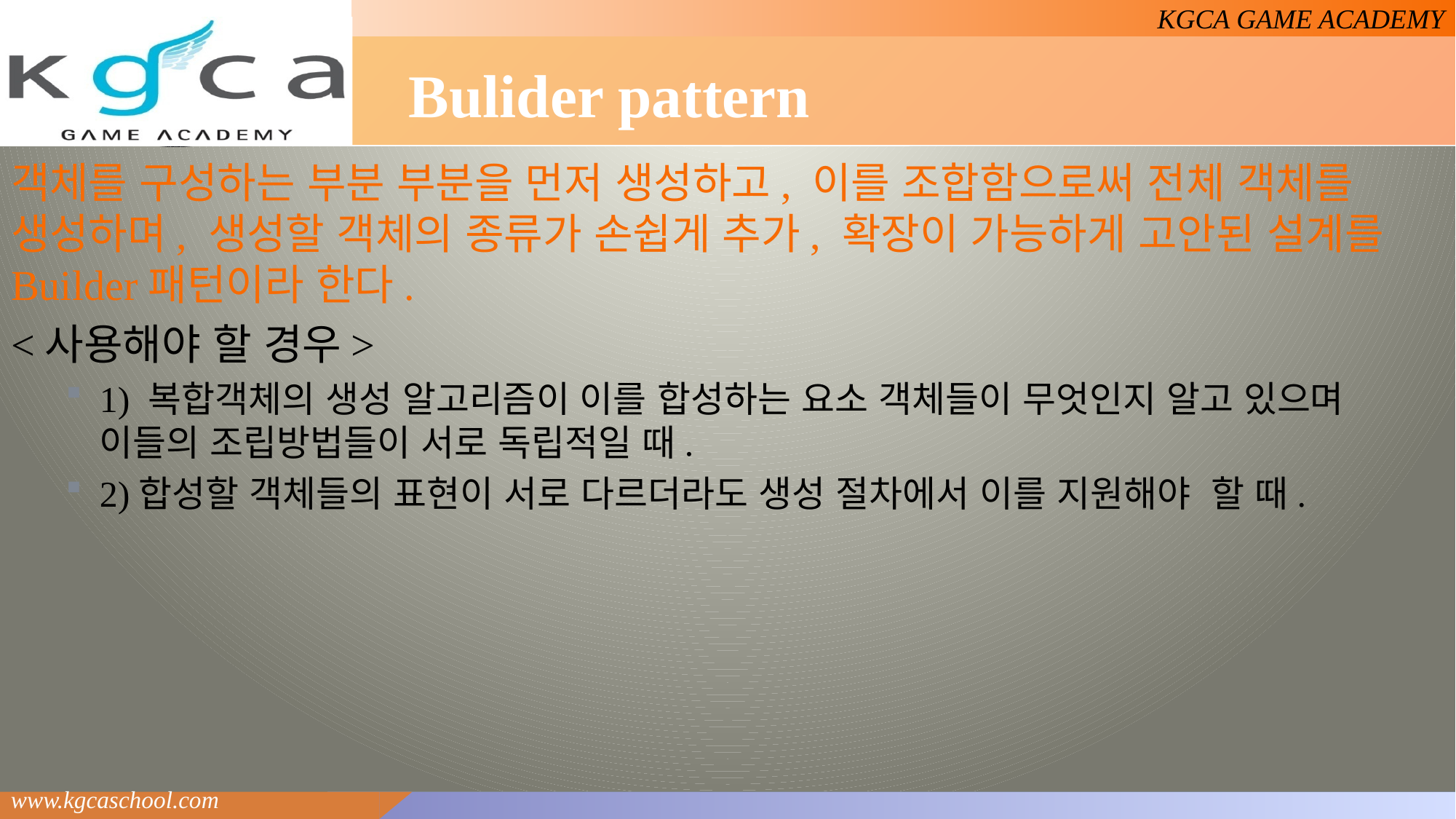

# Bulider pattern
객체를 구성하는 부분 부분을 먼저 생성하고, 이를 조합함으로써 전체 객체를 생성하며, 생성할 객체의 종류가 손쉽게 추가, 확장이 가능하게 고안된 설계를 Builder패턴이라 한다.
<사용해야 할 경우>
1) 복합객체의 생성 알고리즘이 이를 합성하는 요소 객체들이 무엇인지 알고 있으며 이들의 조립방법들이 서로 독립적일 때.
2)합성할 객체들의 표현이 서로 다르더라도 생성 절차에서 이를 지원해야  할 때.